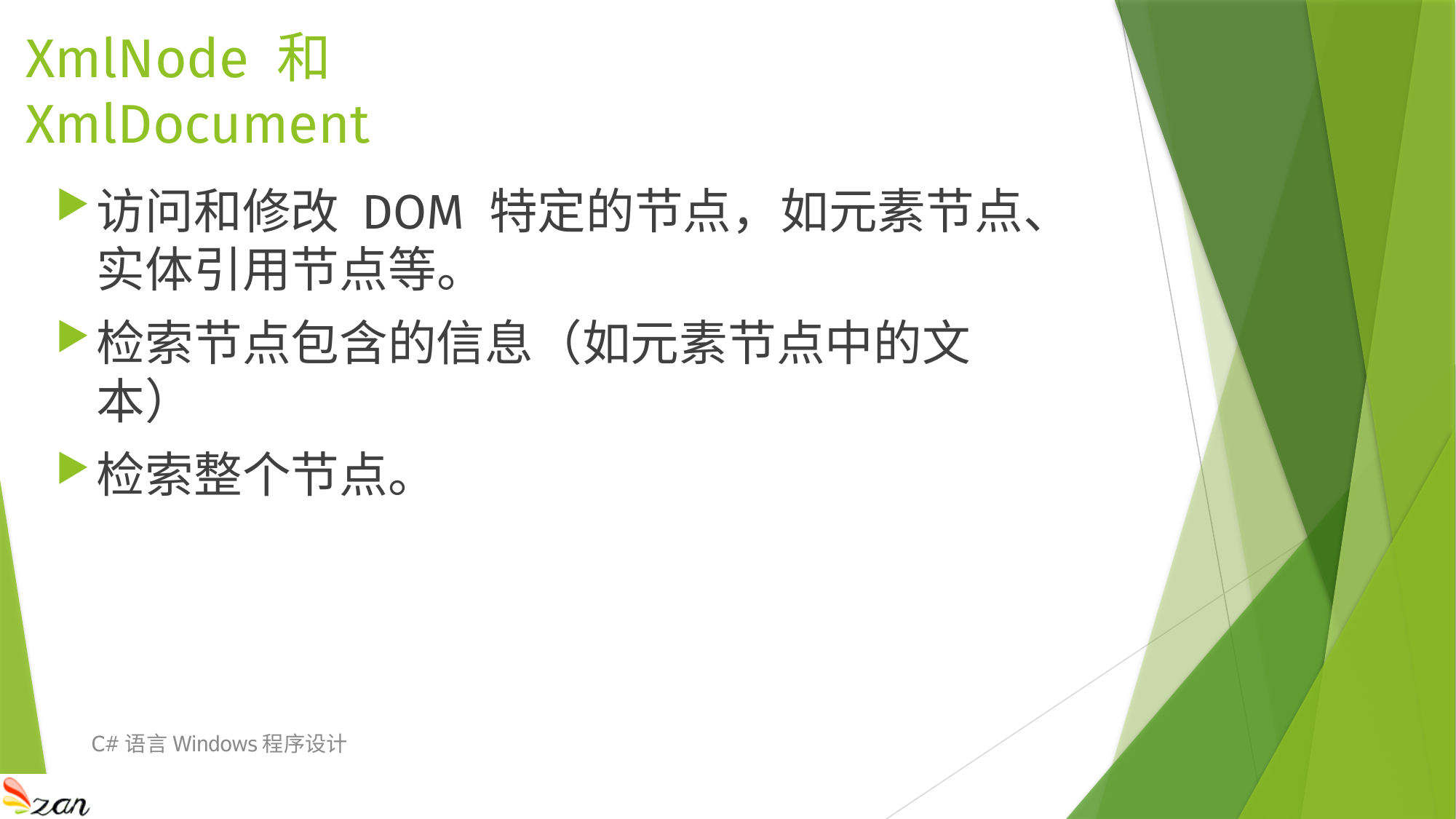

# XmlNode 和 XmlDocument
访问和修改 DOM 特定的节点，如元素节点、实体引用节点等。
检索节点包含的信息（如元素节点中的文本）
检索整个节点。

C#语言Windows程序设计